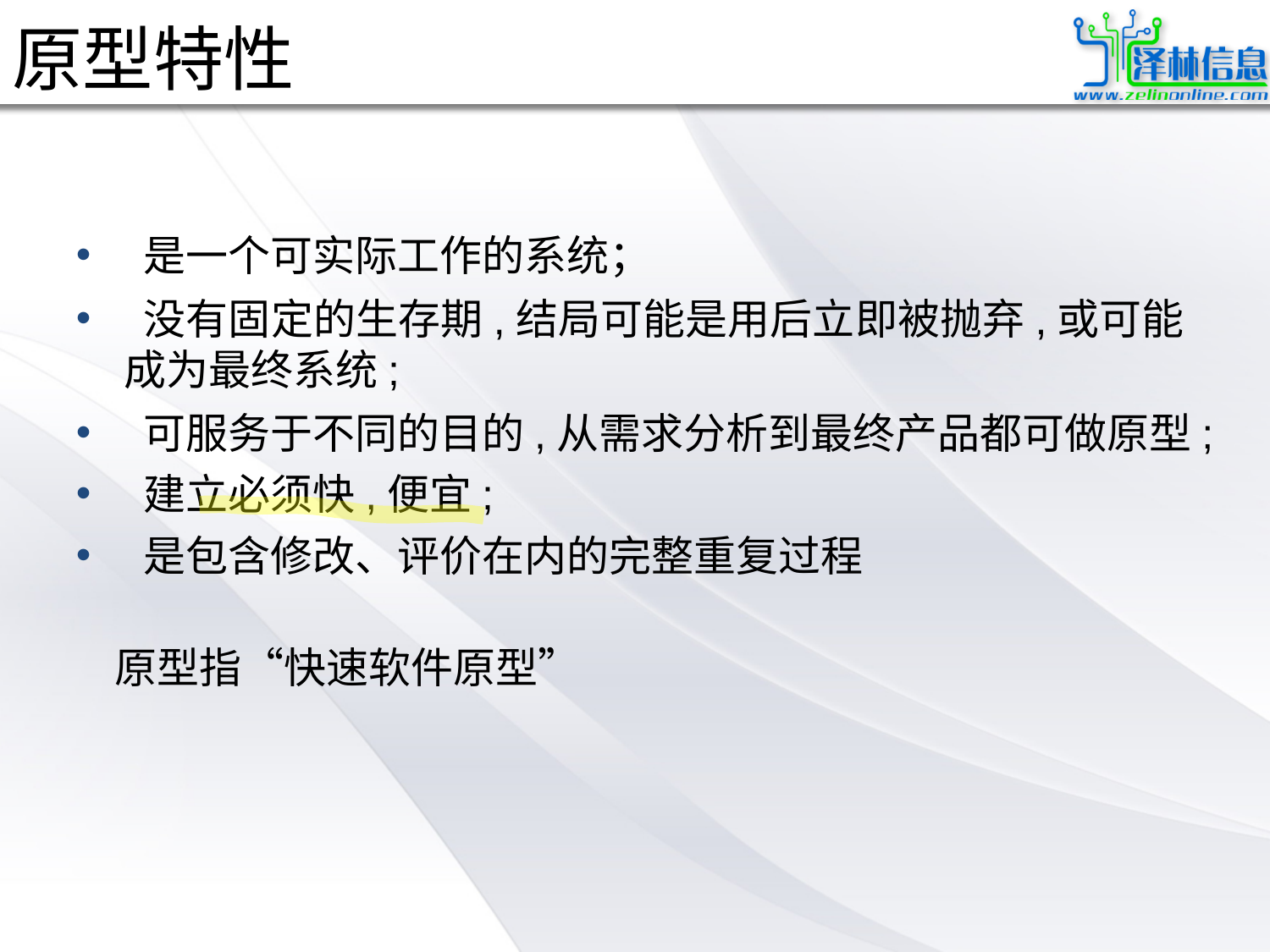

# 原型特性
 是一个可实际工作的系统；
 没有固定的生存期,结局可能是用后立即被抛弃,或可能  成为最终系统;
 可服务于不同的目的,从需求分析到最终产品都可做原型;
 建立必须快,便宜;
 是包含修改、评价在内的完整重复过程

   原型指“快速软件原型”